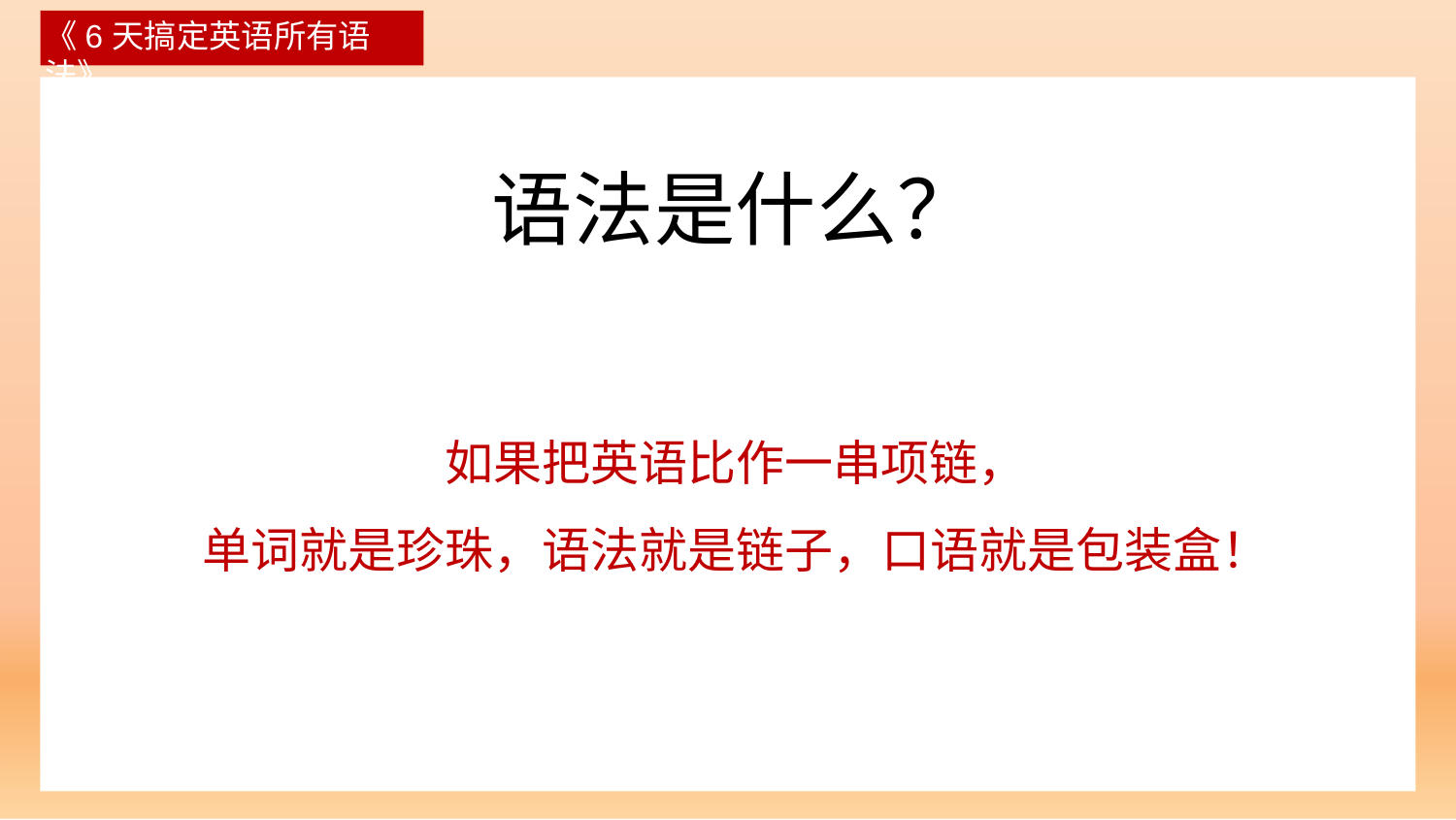

《6天搞定英语所有语法》
# 语法是什么？
如果把英语比作一串项链，
单词就是珍珠，语法就是链子，口语就是包装盒！